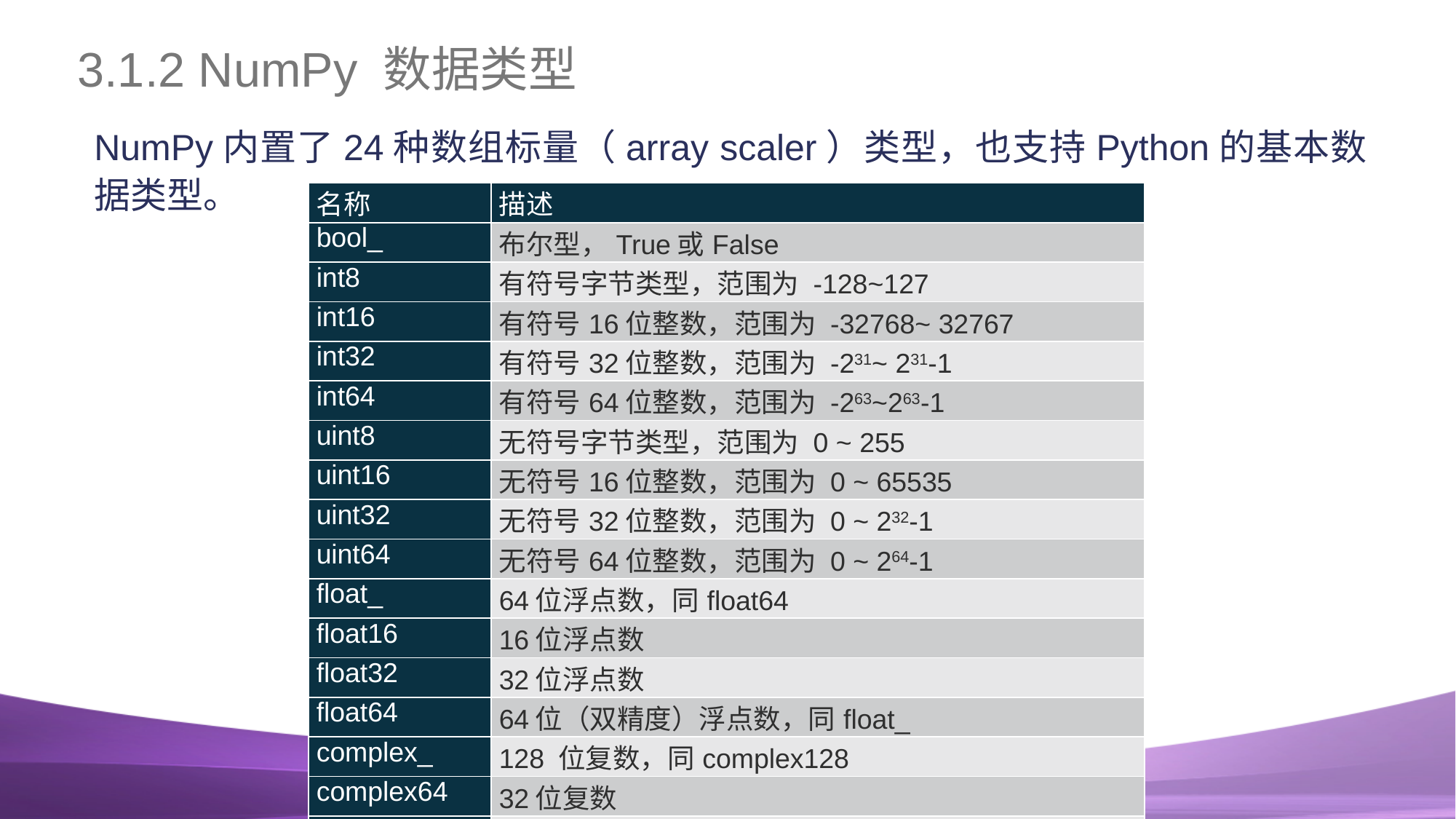

# 3.1.2 NumPy 数据类型
NumPy内置了24种数组标量（array scaler）类型，也支持Python的基本数据类型。
| 名称 | 描述 |
| --- | --- |
| bool\_ | 布尔型，True或False |
| int8 | 有符号字节类型，范围为 -128~127 |
| int16 | 有符号16位整数，范围为 -32768~ 32767 |
| int32 | 有符号32位整数，范围为 -231~ 231-1 |
| int64 | 有符号64位整数，范围为 -263~263-1 |
| uint8 | 无符号字节类型，范围为 0 ~ 255 |
| uint16 | 无符号16位整数，范围为 0 ~ 65535 |
| uint32 | 无符号32位整数，范围为 0 ~ 232-1 |
| uint64 | 无符号64位整数，范围为 0 ~ 264-1 |
| float\_ | 64位浮点数，同float64 |
| float16 | 16位浮点数 |
| float32 | 32位浮点数 |
| float64 | 64位（双精度）浮点数，同float\_ |
| complex\_ | 128 位复数，同complex128 |
| complex64 | 32位复数 |
| complex128 | 128位复数，同complex\_ |